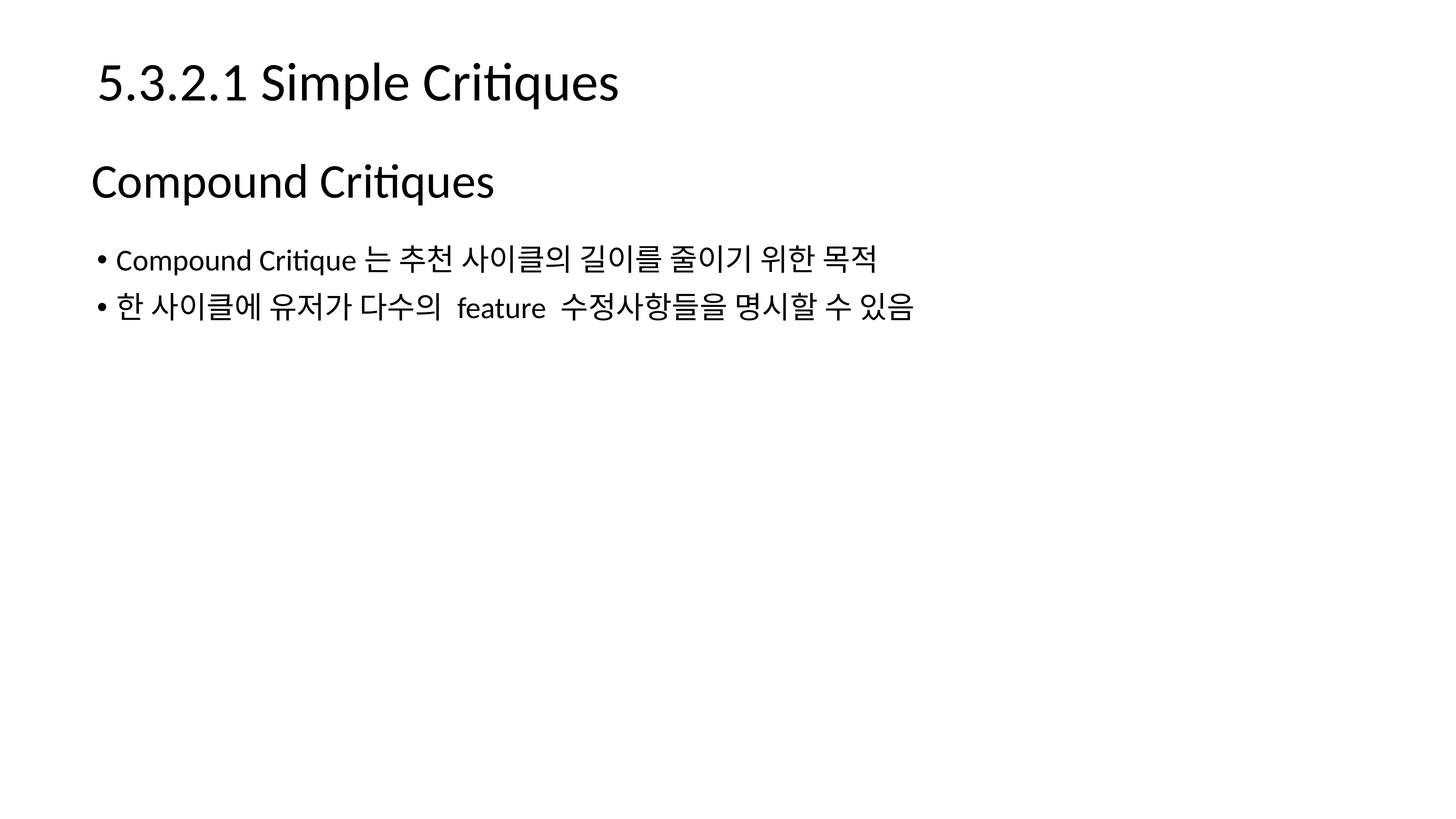

5.3.2.1 Simple Critiques
# Compound Critiques
Compound Critique는 추천 사이클의 길이를 줄이기 위한 목적
한 사이클에 유저가 다수의 feature 수정사항들을 명시할 수 있음